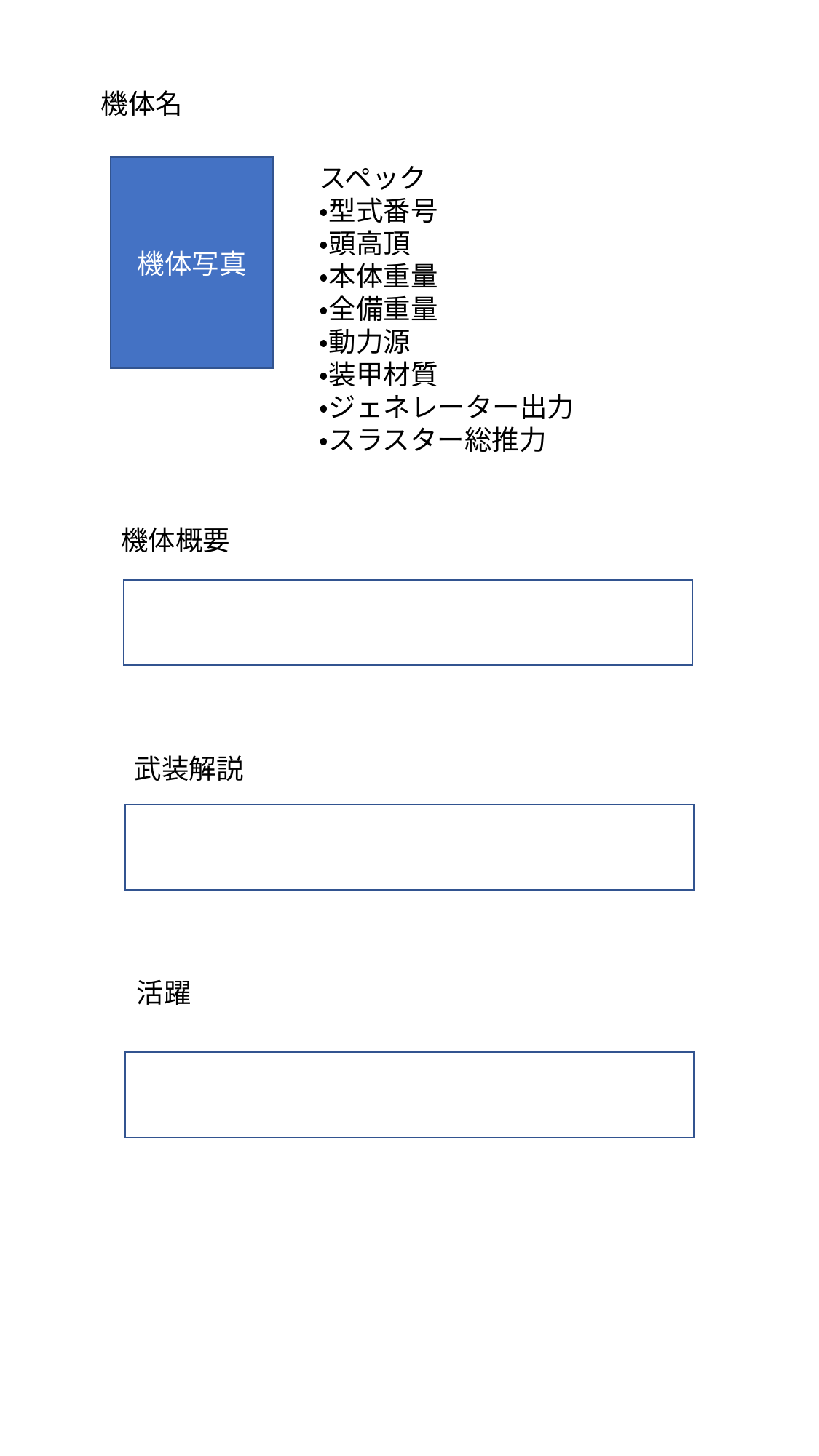

機体名
スペック
・型式番号
・頭高頂
・本体重量
・全備重量
・動力源
・装甲材質
・ジェネレーター出力
・スラスター総推力
機体写真
機体概要

武装解説

活躍